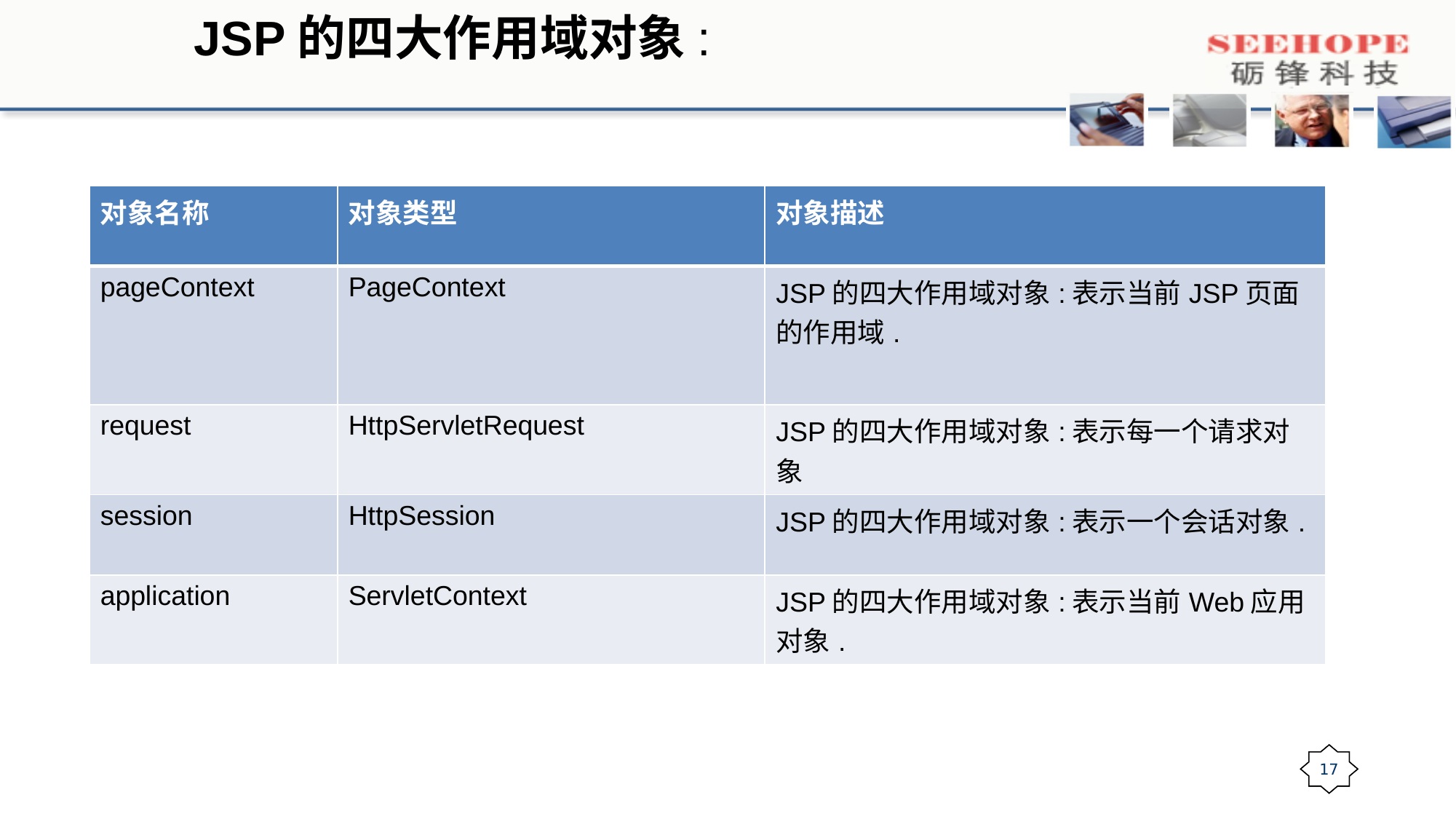

# JSP的四大作用域对象:
| 对象名称 | 对象类型 | 对象描述 |
| --- | --- | --- |
| pageContext | PageContext | JSP的四大作用域对象:表示当前JSP页面的作用域. |
| request | HttpServletRequest | JSP的四大作用域对象:表示每一个请求对象 |
| session | HttpSession | JSP的四大作用域对象:表示一个会话对象. |
| application | ServletContext | JSP的四大作用域对象:表示当前Web应用对象. |